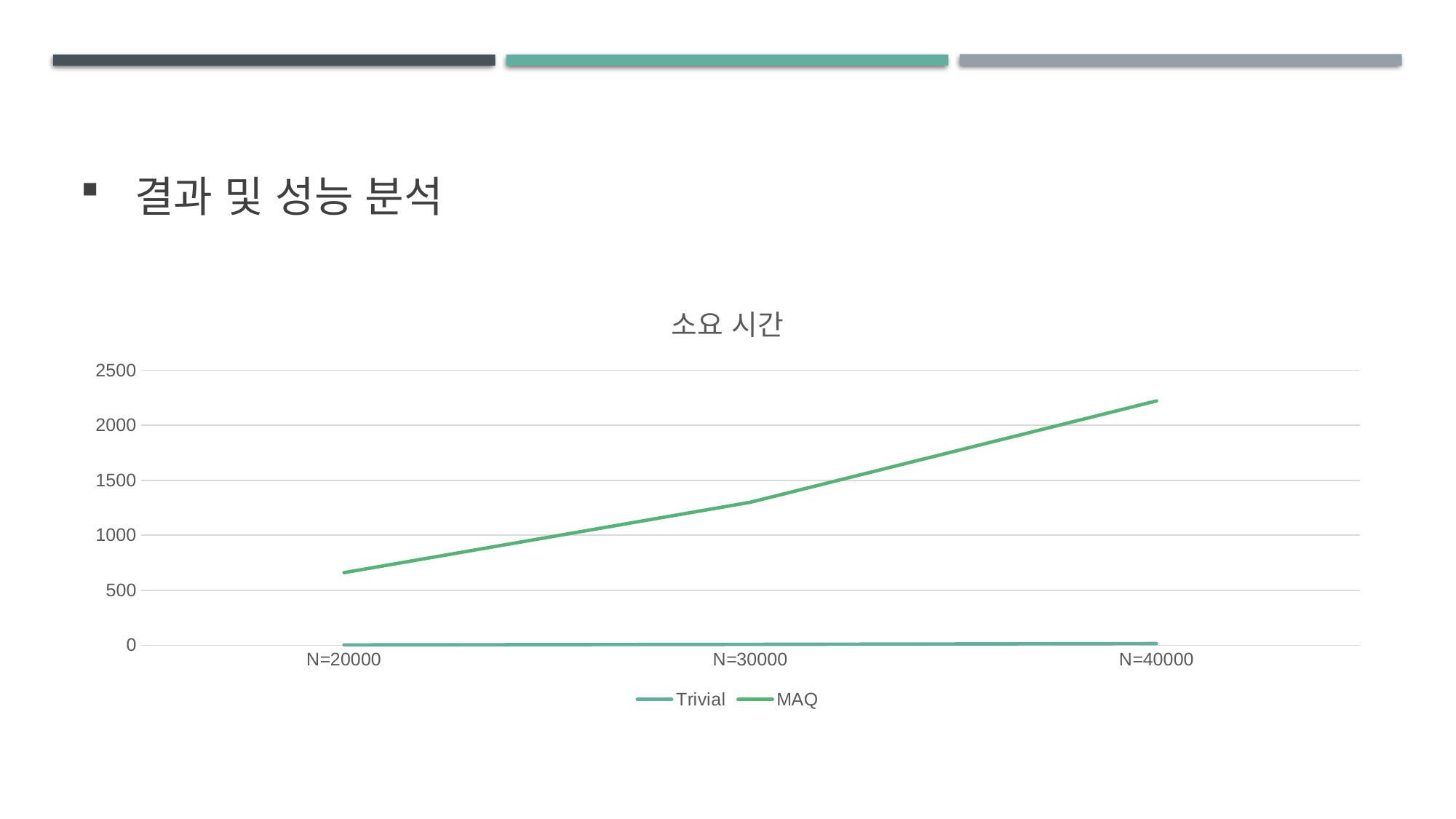

# 결과 및 성능 분석

### Chart: 소요 시간

| Category | Trivial | MAQ |
|---|---|---|
| N=20000 | 3.0 | 660.0 |
| N=30000 | 8.0 | 1300.0 |
| N=40000 | 15.0 | 2222.0 |